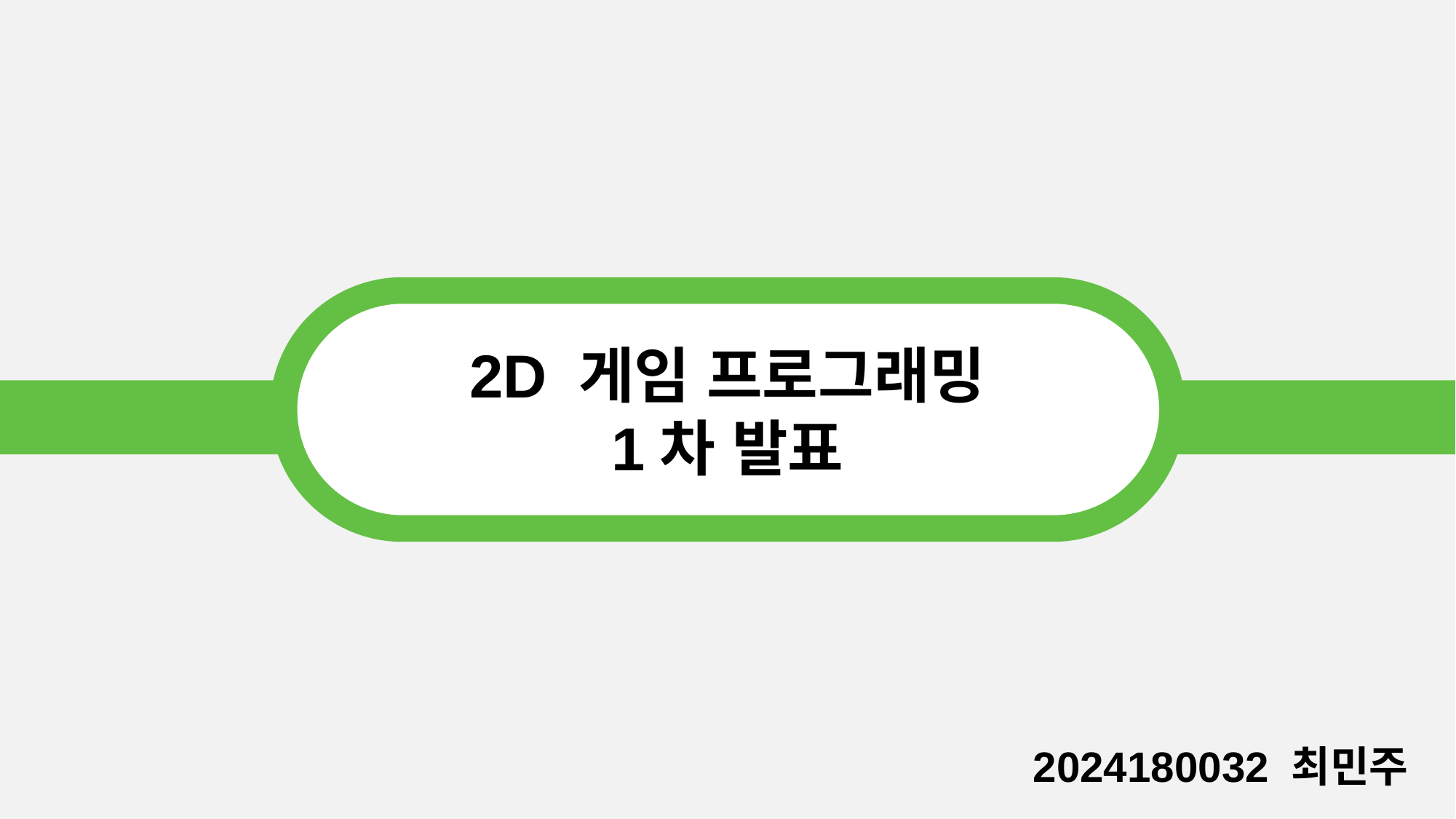

2D 게임 프로그래밍
1차 발표
12

2024180032 최민주